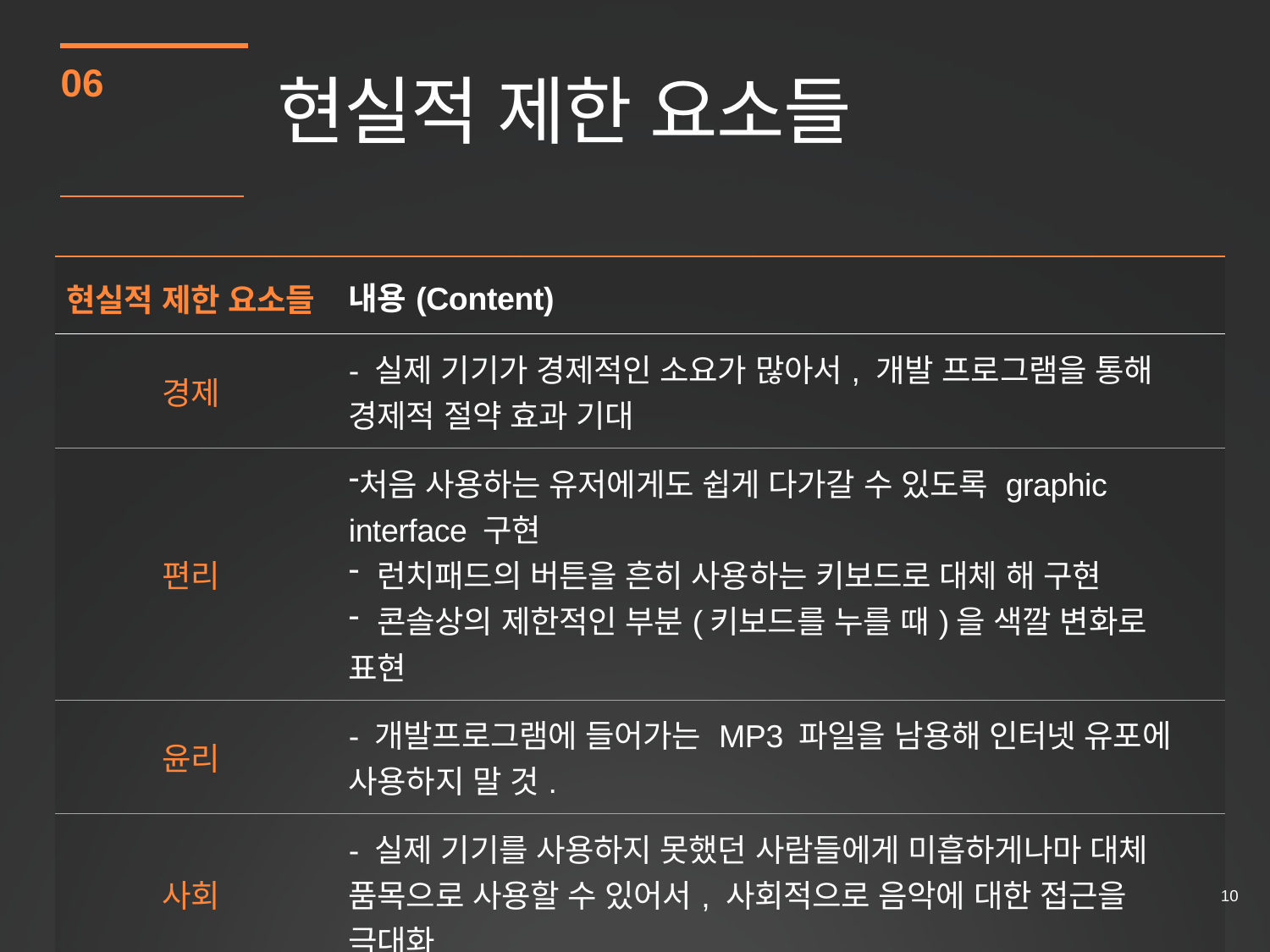

# 현실적 제한 요소들
06
| 현실적 제한 요소들 | 내용(Content) |
| --- | --- |
| 경제 | - 실제 기기가 경제적인 소요가 많아서, 개발 프로그램을 통해 경제적 절약 효과 기대 |
| 편리 | 처음 사용하는 유저에게도 쉽게 다가갈 수 있도록 graphic interface 구현 런치패드의 버튼을 흔히 사용하는 키보드로 대체 해 구현 콘솔상의 제한적인 부분(키보드를 누를 때)을 색깔 변화로 표현 |
| 윤리 | - 개발프로그램에 들어가는 MP3 파일을 남용해 인터넷 유포에 사용하지 말 것. |
| 사회 | - 실제 기기를 사용하지 못했던 사람들에게 미흡하게나마 대체 품목으로 사용할 수 있어서, 사회적으로 음악에 대한 접근을 극대화 |